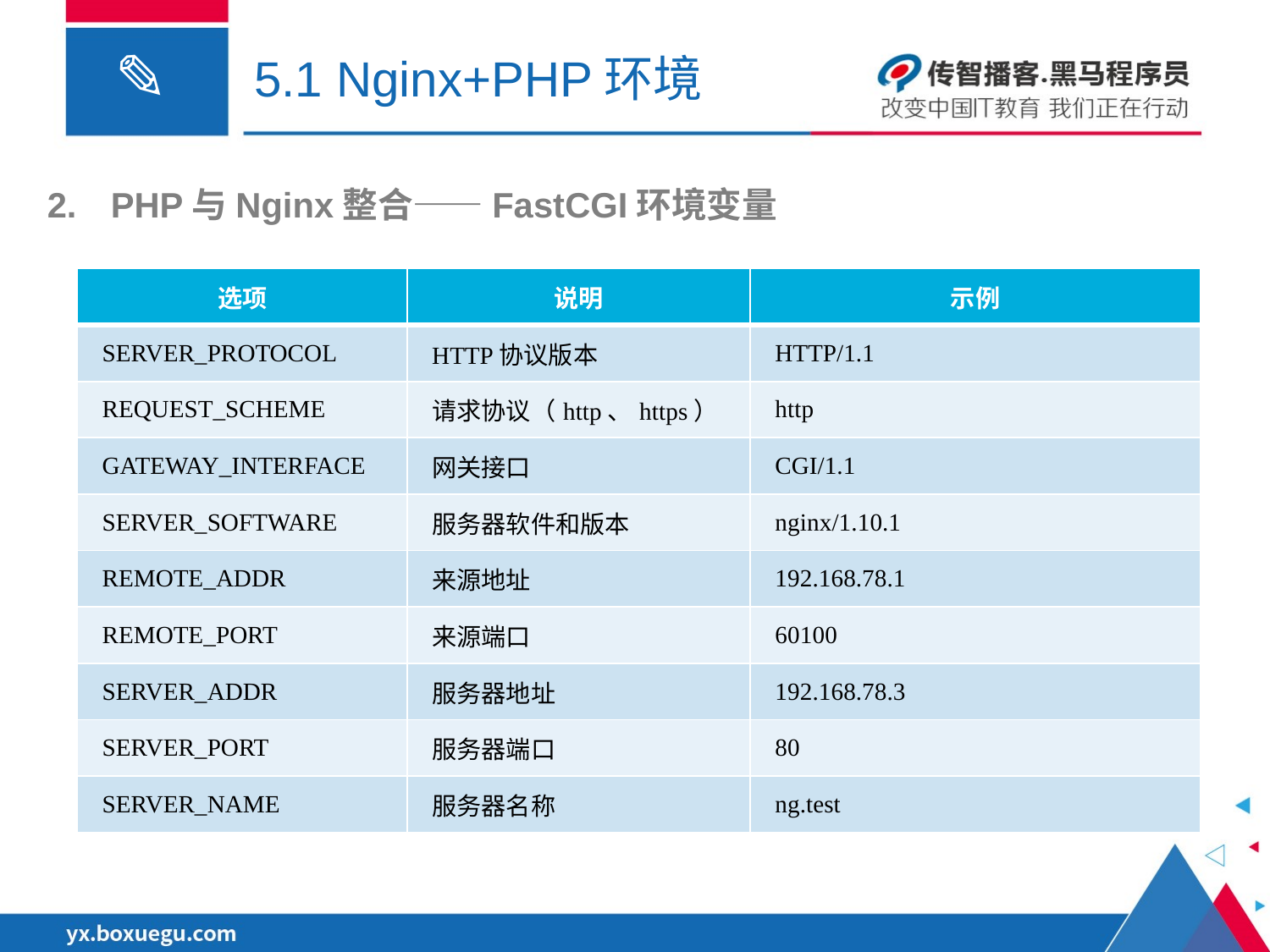

# 5.1 Nginx+PHP环境
PHP与Nginx整合——FastCGI环境变量
| 选项 | 说明 | 示例 |
| --- | --- | --- |
| SERVER\_PROTOCOL | HTTP协议版本 | HTTP/1.1 |
| REQUEST\_SCHEME | 请求协议（http、https） | http |
| GATEWAY\_INTERFACE | 网关接口 | CGI/1.1 |
| SERVER\_SOFTWARE | 服务器软件和版本 | nginx/1.10.1 |
| REMOTE\_ADDR | 来源地址 | 192.168.78.1 |
| REMOTE\_PORT | 来源端口 | 60100 |
| SERVER\_ADDR | 服务器地址 | 192.168.78.3 |
| SERVER\_PORT | 服务器端口 | 80 |
| SERVER\_NAME | 服务器名称 | ng.test |